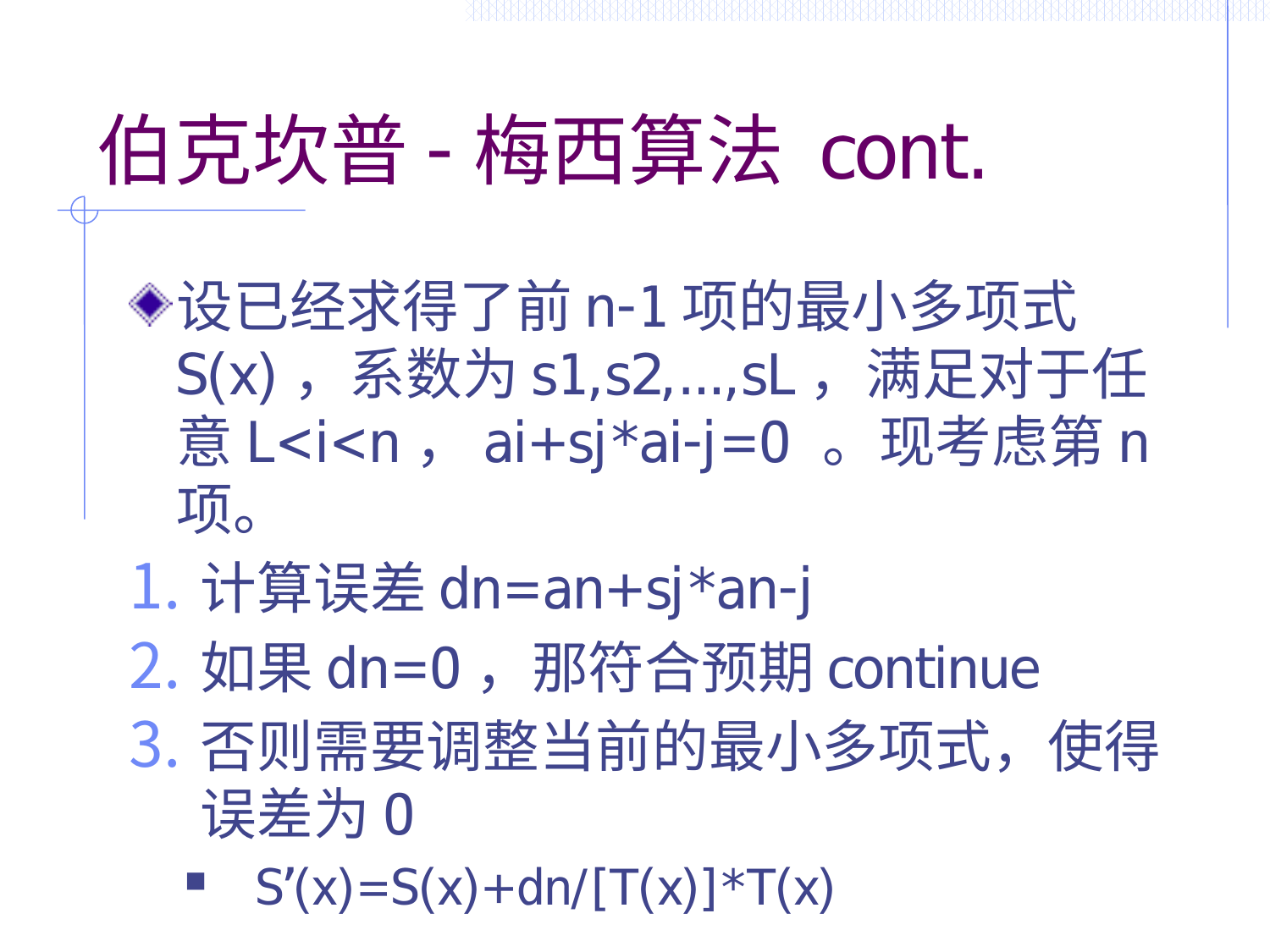

# 伯克坎普-梅西算法 cont.
设已经求得了前n-1项的最小多项式S(x)，系数为s1,s2,…,sL，满足对于任意L<i<n，ai+sj*ai-j=0 。现考虑第n项。
计算误差dn=an+sj*an-j
如果dn=0，那符合预期continue
否则需要调整当前的最小多项式，使得误差为0
S’(x)=S(x)+dn/[T(x)]*T(x)